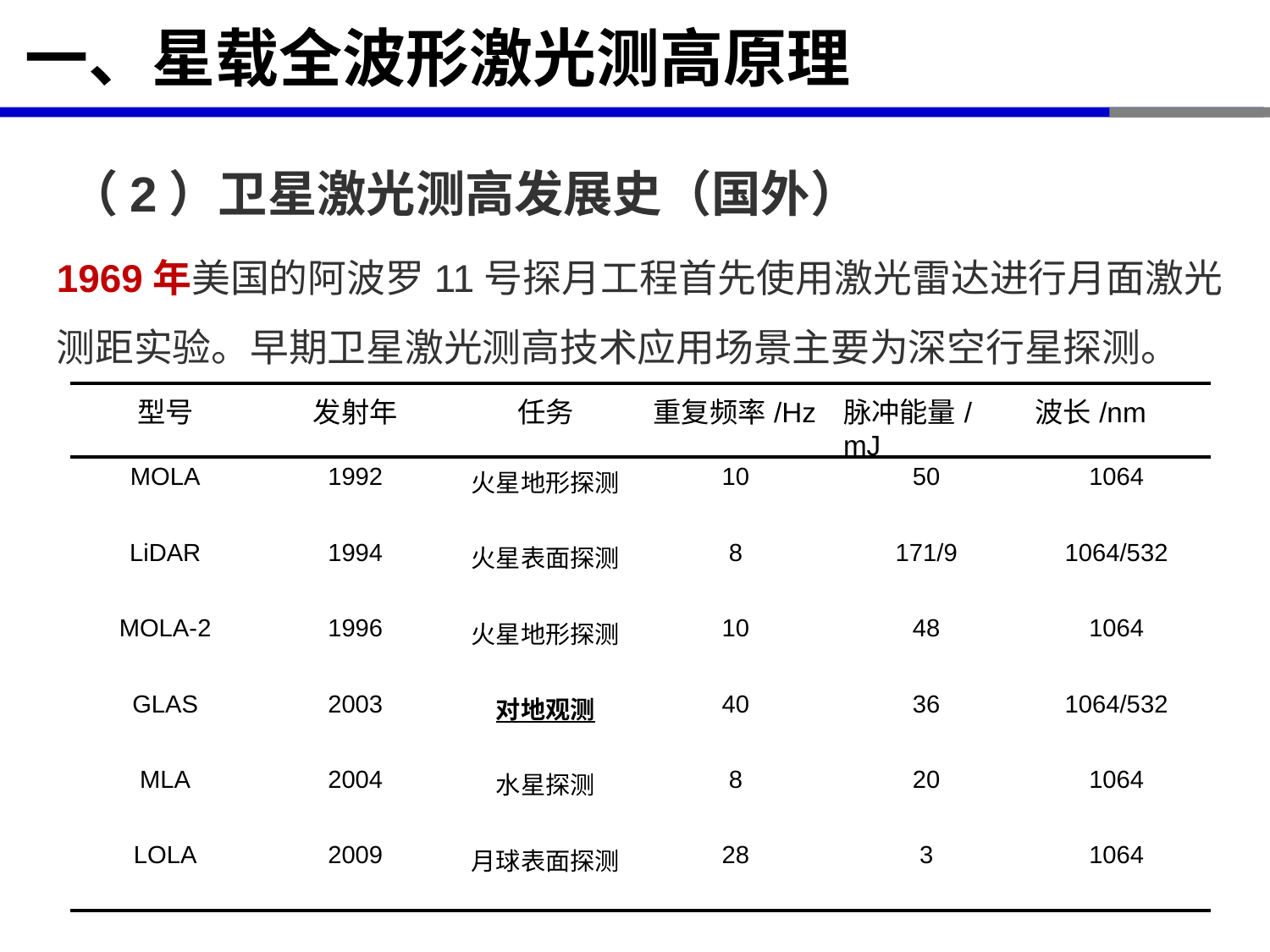

# 一、星载全波形激光测高原理
（2）卫星激光测高发展史（国外）
1969年美国的阿波罗11号探月工程首先使用激光雷达进行月面激光测距实验。早期卫星激光测高技术应用场景主要为深空行星探测。
| 型号 | 发射年 | 任务 | 重复频率/Hz | 脉冲能量/mJ | 波长/nm |
| --- | --- | --- | --- | --- | --- |
| MOLA | 1992 | 火星地形探测 | 10 | 50 | 1064 |
| LiDAR | 1994 | 火星表面探测 | 8 | 171/9 | 1064/532 |
| MOLA-2 | 1996 | 火星地形探测 | 10 | 48 | 1064 |
| GLAS | 2003 | 对地观测 | 40 | 36 | 1064/532 |
| MLA | 2004 | 水星探测 | 8 | 20 | 1064 |
| LOLA | 2009 | 月球表面探测 | 28 | 3 | 1064 |